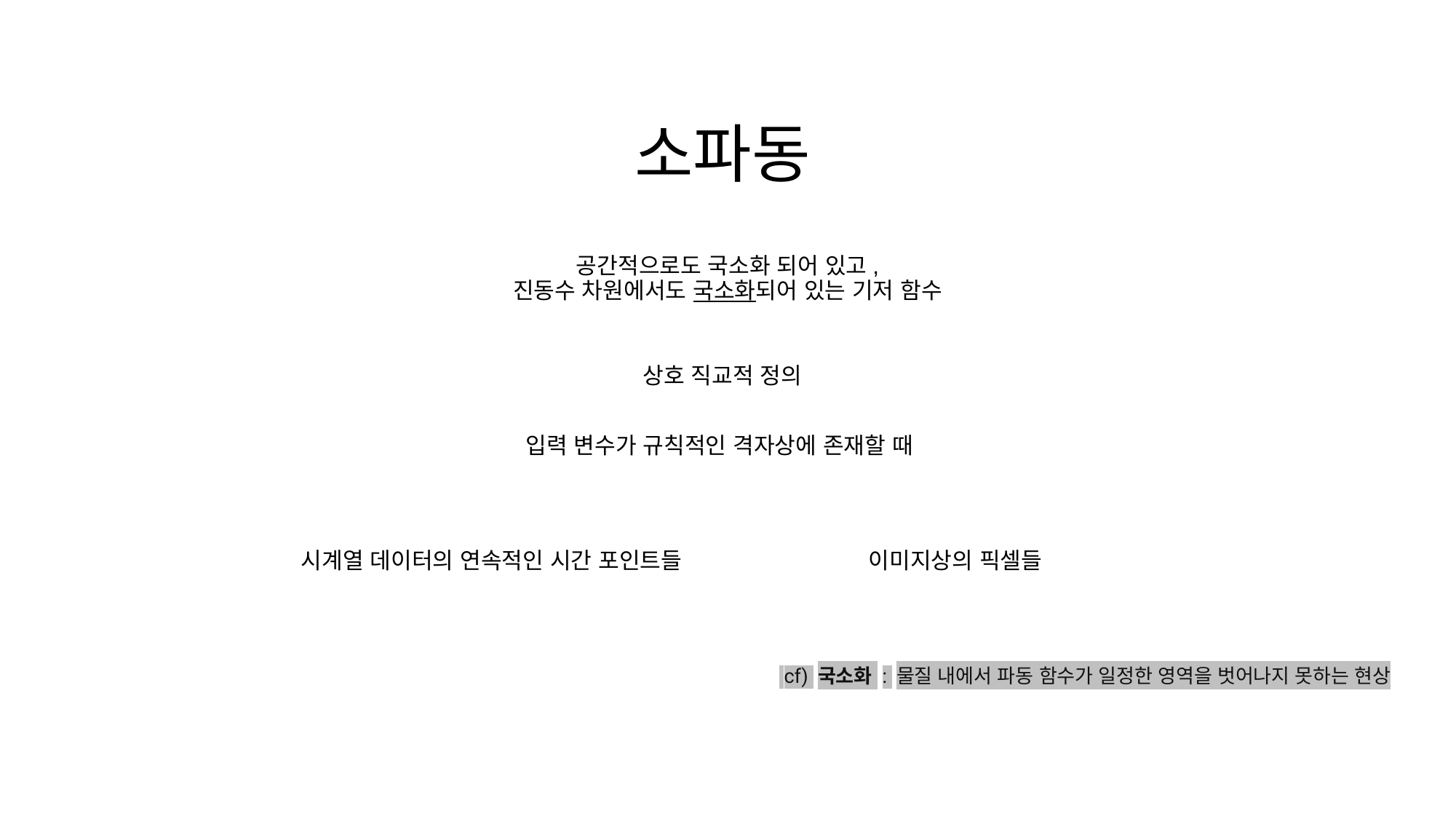

소파동
공간적으로도 국소화 되어 있고,
진동수 차원에서도 국소화되어 있는 기저 함수
상호 직교적 정의
입력 변수가 규칙적인 격자상에 존재할 때
시계열 데이터의 연속적인 시간 포인트들
이미지상의 픽셀들
 cf) 국소화 : 물질 내에서 파동 함수가 일정한 영역을 벗어나지 못하는 현상